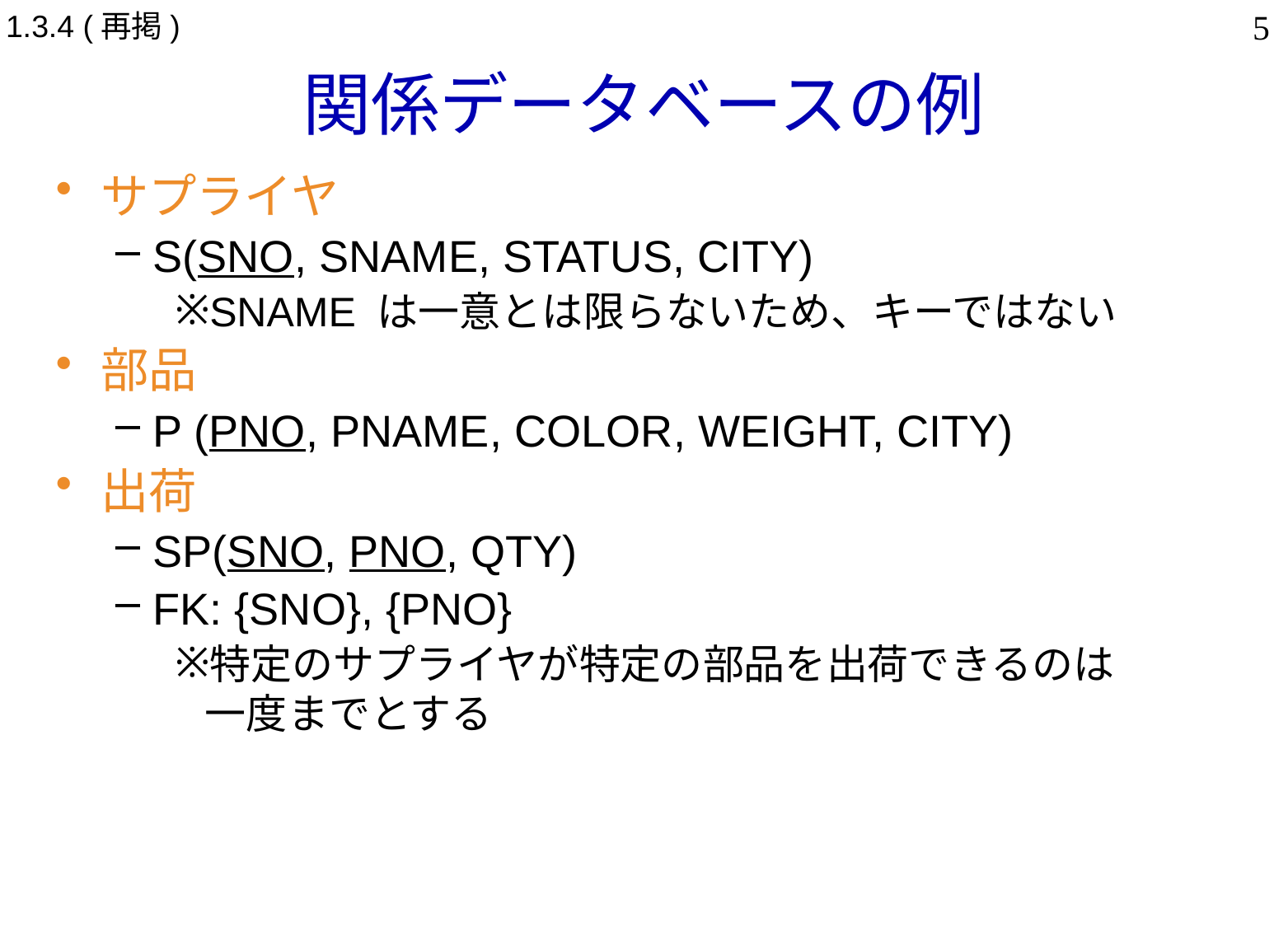

1.3.4 (再掲)
5
# 関係データベースの例
サプライヤ
S(SNO, SNAME, STATUS, CITY)
SNAME は一意とは限らないため、キーではない
部品
P (PNO, PNAME, COLOR, WEIGHT, CITY)
出荷
SP(SNO, PNO, QTY)
FK: {SNO}, {PNO}
特定のサプライヤが特定の部品を出荷できるのは
一度までとする